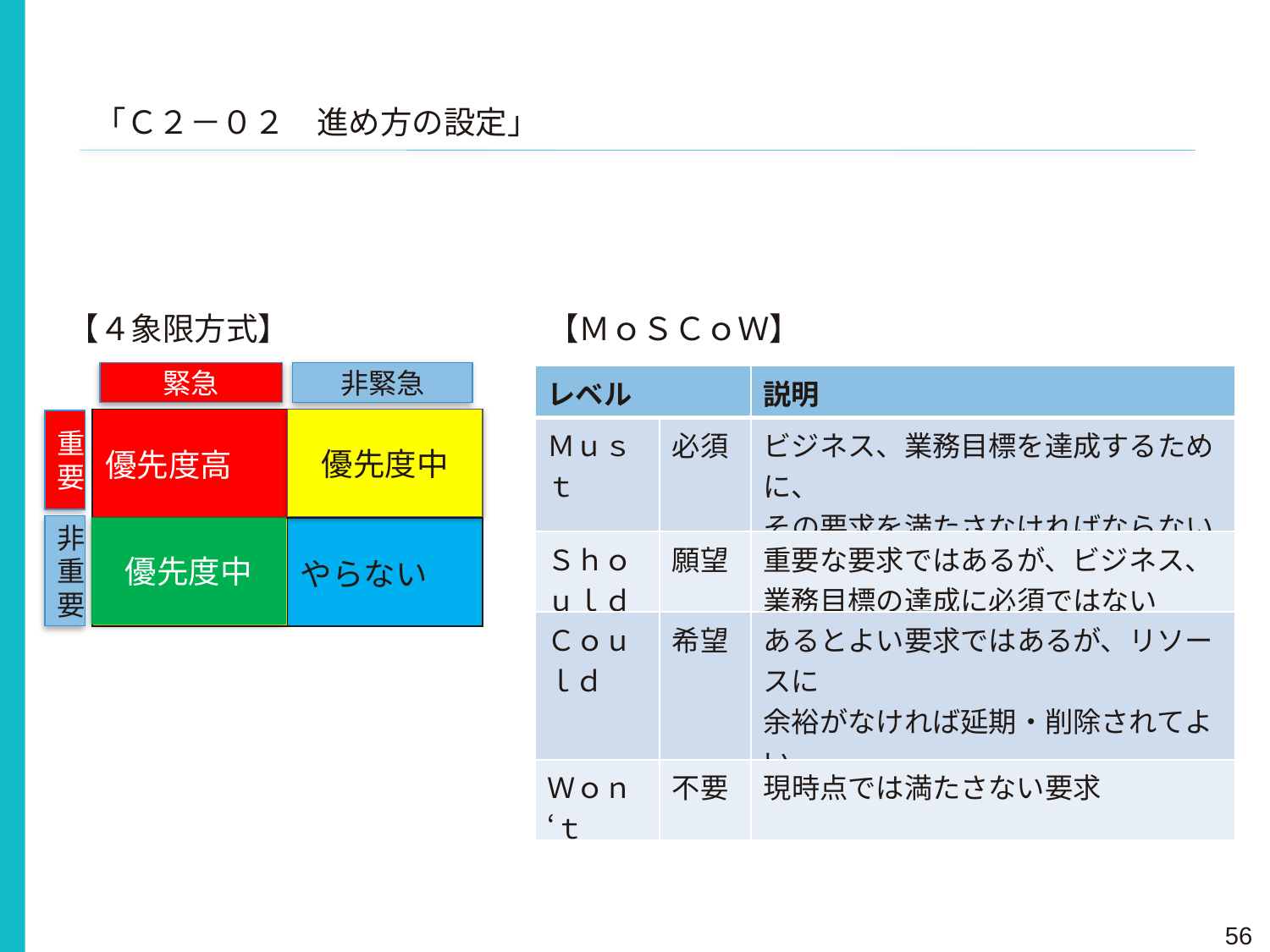

「Ｃ２－０２　進め方の設定」
【４象限方式】
【ＭｏＳＣｏＷ】
緊急
非緊急
| レベル |  | 説明 |
| --- | --- | --- |
| Ｍｕｓｔ | 必須 | ビジネス、業務目標を達成するために、 その要求を満たさなければならない |
| Ｓｈｏｕｌｄ | 願望 | 重要な要求ではあるが、ビジネス、 業務目標の達成に必須ではない |
| Ｃｏｕｌｄ | 希望 | あるとよい要求ではあるが、リソースに 余裕がなければ延期・削除されてよい |
| Ｗｏｎ‘ｔ | 不要 | 現時点では満たさない要求 |
優先度中
| 優先度高 | 優先度中 |
| --- | --- |
| 優先度中 | やらない |
重要
優先度中
非重要
56